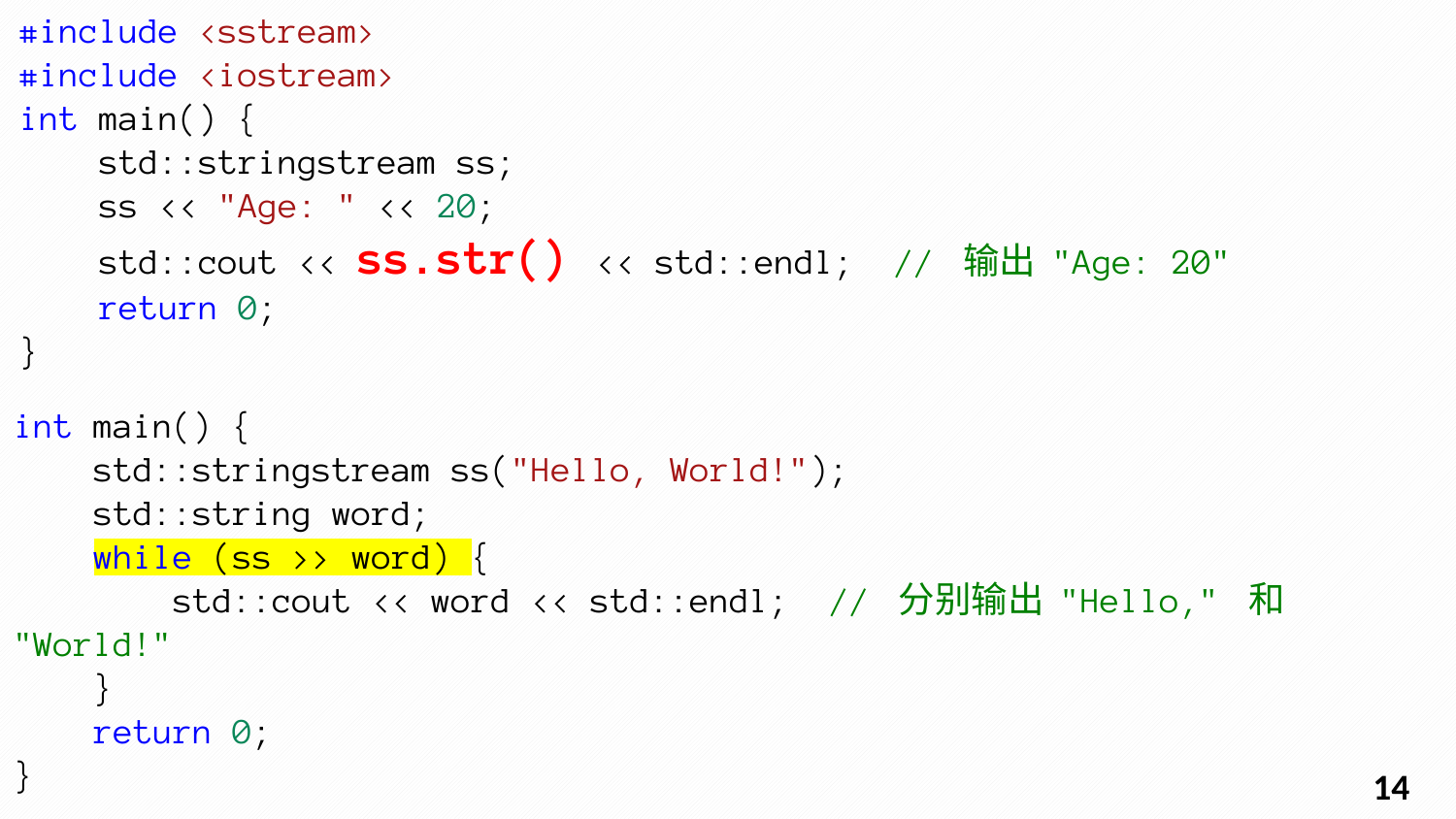

#include <sstream>
#include <iostream>
int main() {
    std::stringstream ss;
    ss << "Age: " << 20;
    std::cout << ss.str() << std::endl;  // 输出 "Age: 20"
    return 0;
}
int main() {
    std::stringstream ss("Hello, World!");
    std::string word;
    while (ss >> word) {
        std::cout << word << std::endl;  // 分别输出 "Hello," 和 "World!"
    }
    return 0;
}
14